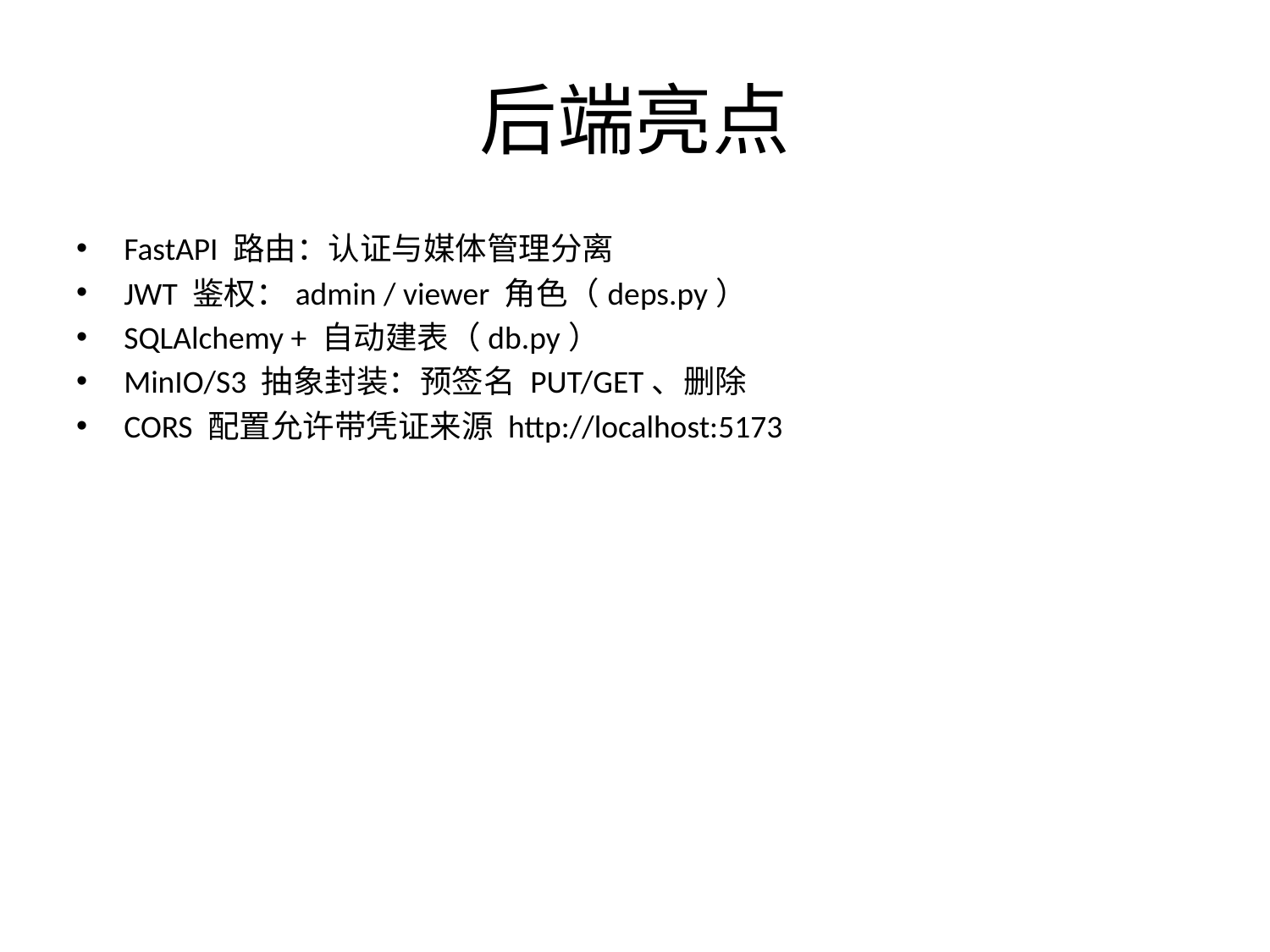

# 后端亮点
FastAPI 路由：认证与媒体管理分离
JWT 鉴权：admin / viewer 角色（deps.py）
SQLAlchemy + 自动建表（db.py）
MinIO/S3 抽象封装：预签名 PUT/GET、删除
CORS 配置允许带凭证来源 http://localhost:5173